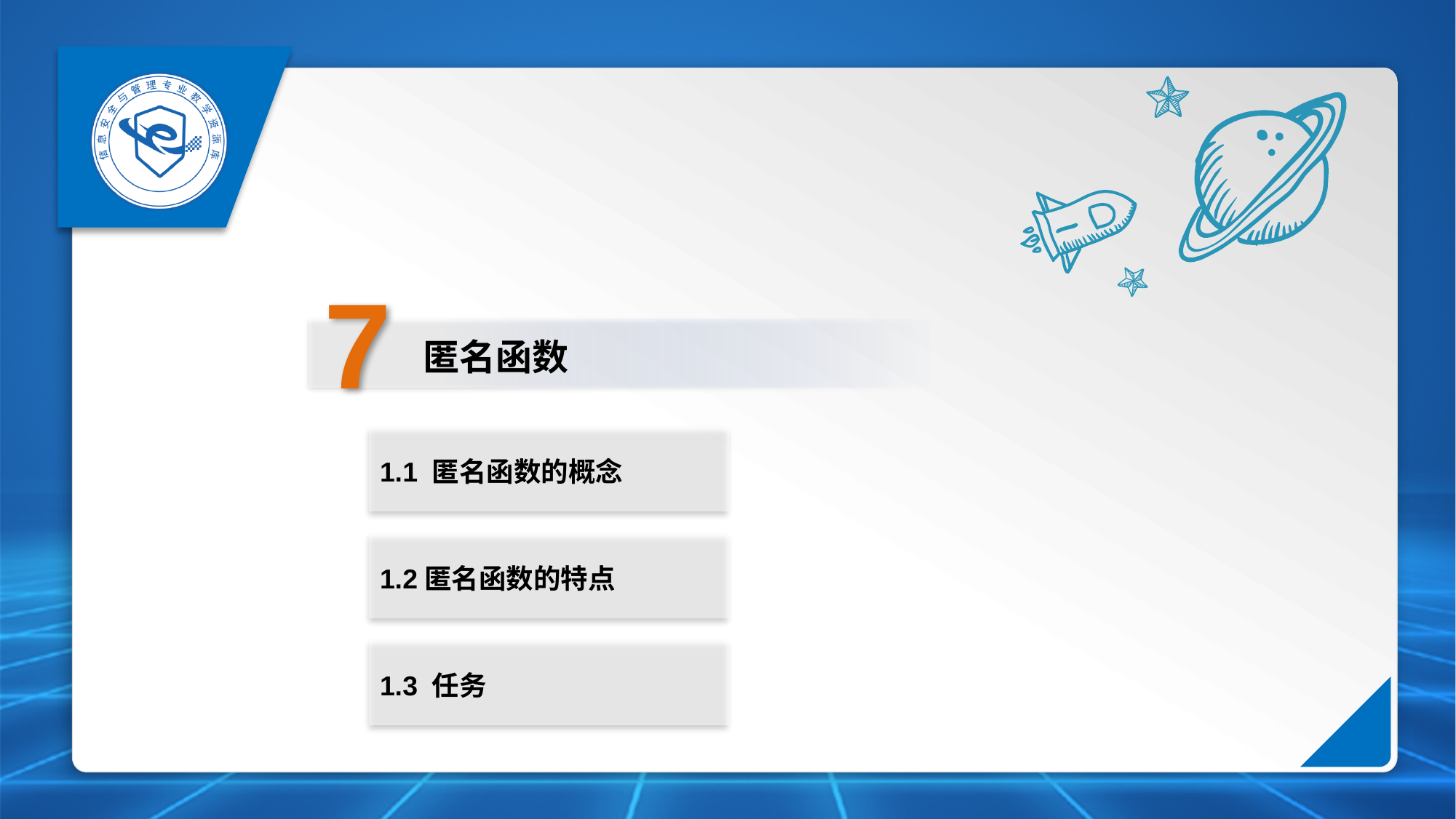

7

匿名函数

1.1 匿名函数的概念

1.2匿名函数的特点

1.3 任务